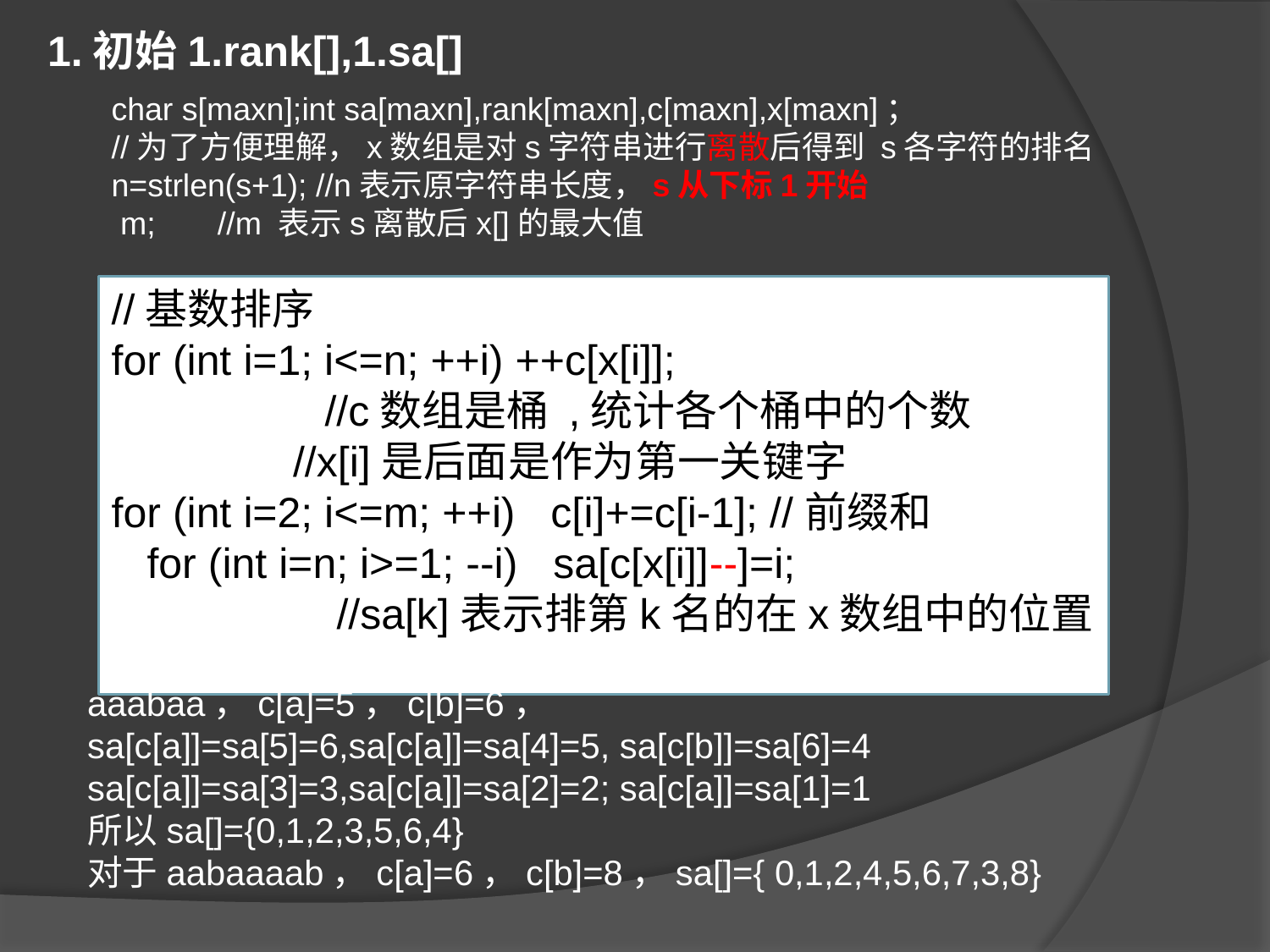

1.初始1.rank[],1.sa[]
char s[maxn];int sa[maxn],rank[maxn],c[maxn],x[maxn]；
//为了方便理解，x数组是对s字符串进行离散后得到 s各字符的排名
n=strlen(s+1); //n表示原字符串长度，s从下标1开始
 m;       //m 表示s离散后x[]的最大值

//基数排序
for (int i=1; i<=n; ++i) ++c[x[i]];
                  //c数组是桶 ,统计各个桶中的个数
                  //x[i]是后面是作为第一关键字
for (int i=2; i<=m; ++i)   c[i]+=c[i-1]; //前缀和
   for (int i=n; i>=1; --i)   sa[c[x[i]]--]=i;
                   //sa[k]表示排第k名的在x数组中的位置
aaabaa，c[a]=5，c[b]=6，
sa[c[a]]=sa[5]=6,sa[c[a]]=sa[4]=5, sa[c[b]]=sa[6]=4
sa[c[a]]=sa[3]=3,sa[c[a]]=sa[2]=2; sa[c[a]]=sa[1]=1
所以sa[]={0,1,2,3,5,6,4}
对于aabaaaab，c[a]=6，c[b]=8，sa[]={ 0,1,2,4,5,6,7,3,8}